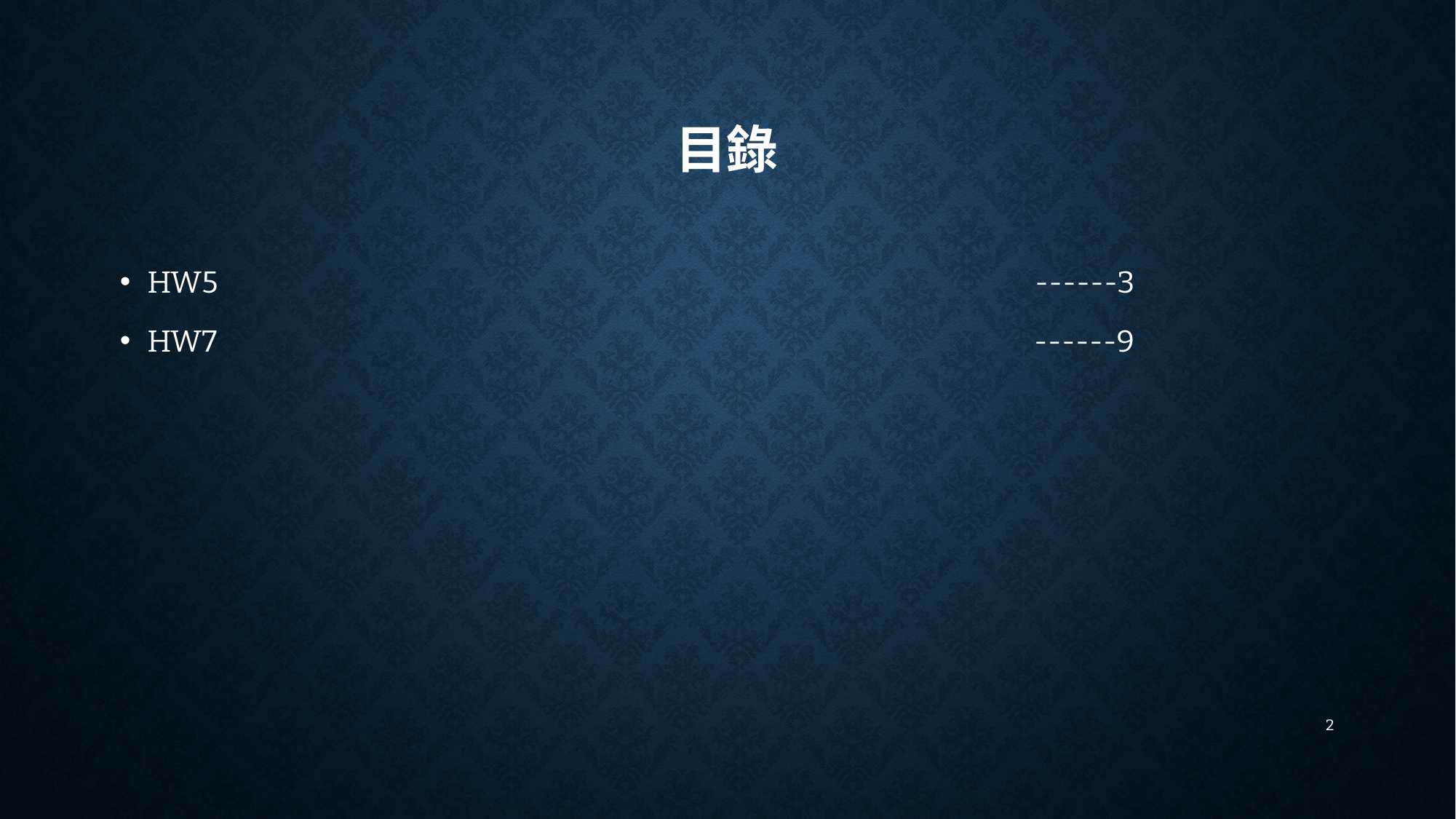

# 目錄
HW5                                                                                                                                        ------3
HW7                                                                                                                                        ------9

2